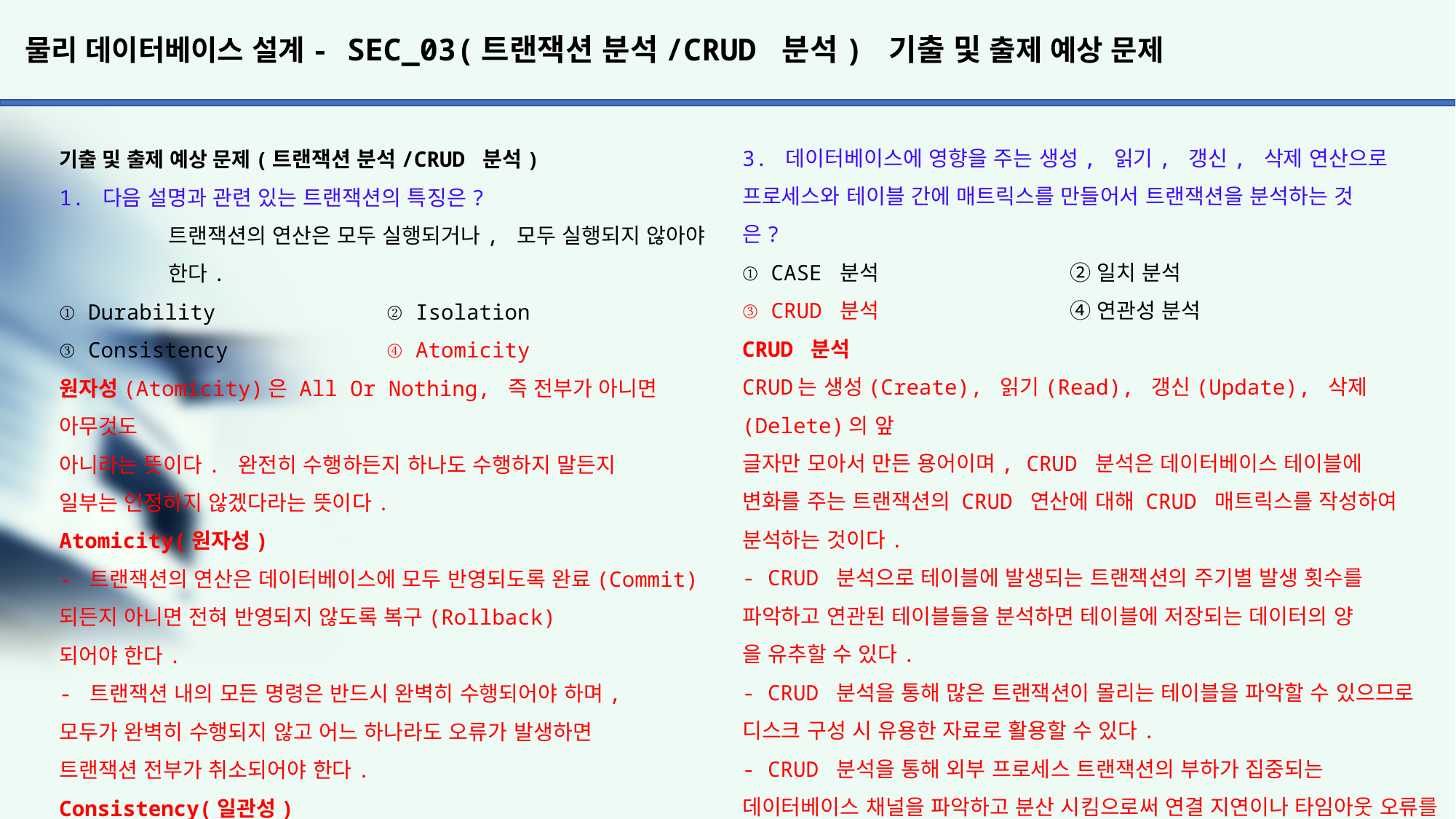

# 물리 데이터베이스 설계- SEC_03(트랜잭션 분석/CRUD 분석) 기출 및 출제 예상 문제
3. 데이터베이스에 영향을 주는 생성, 읽기, 갱신, 삭제 연산으로
프로세스와 테이블 간에 매트릭스를 만들어서 트랜잭션을 분석하는 것
은?
① CASE 분석		② 일치 분석
③ CRUD 분석		④ 연관성 분석
CRUD 분석
CRUD는 생성(Create), 읽기(Read), 갱신(Update), 삭제(Delete)의 앞
글자만 모아서 만든 용어이며, CRUD 분석은 데이터베이스 테이블에
변화를 주는 트랜잭션의 CRUD 연산에 대해 CRUD 매트릭스를 작성하여 분석하는 것이다.
- CRUD 분석으로 테이블에 발생되는 트랜잭션의 주기별 발생 횟수를 파악하고 연관된 테이블들을 분석하면 테이블에 저장되는 데이터의 양
을 유추할 수 있다.
- CRUD 분석을 통해 많은 트랜잭션이 몰리는 테이블을 파악할 수 있으므로 디스크 구성 시 유용한 자료로 활용할 수 있다.
- CRUD 분석을 통해 외부 프로세스 트랜잭션의 부하가 집중되는 데이터베이스 채널을 파악하고 분산 시킴으로써 연결 지연이나 타임아웃 오류를 방지할 수 있다.
4. 트랜잭션의 상태 중 트랜잭션의 마지막 연산이 실행된 직후의 상태 로, 모든 연산의 처리는 끝났지만 트랜잭션이 수행한 최종 결과를
데이터베이스에 반영하지 않은 상태는?
① Active			② Partially Committed
③ Committed		④ Aborted
트랙잭션의 상태
활동(Active) : 트랜잭션이 실행 중인 상태이다.
실패(Failed) : 트랜잭션 실행에 오류가 발생하여 중단된 상태이다.
철회(Aborted) : 트랜잭션이 비정상적으로 종료되어 Rollback연산을 수행한 상태이다.
부분 완료(Partially Committed) : 트랜잭션을 모두 성공적으로 실행한
후 Commit 연산이 실행되기 직전인 상태이다.
완료(Committed) : 트랜잭션을 모두 성공적으로 실행한 후 Commit 연산
을 실행한 후의 상태이다.
기출 및 출제 예상 문제(트랜잭션 분석/CRUD 분석)
1. 다음 설명과 관련 있는 트랜잭션의 특징은?
	트랜잭션의 연산은 모두 실행되거나, 모두 실행되지 않아야
	한다.
① Durability		② Isolation
③ Consistency		④ Atomicity
원자성(Atomicity)은 All Or Nothing, 즉 전부가 아니면 아무것도
아니라는 뜻이다. 완전히 수행하든지 하나도 수행하지 말든지
일부는 인정하지 않겠다라는 뜻이다.
Atomicity(원자성)
- 트랜잭션의 연산은 데이터베이스에 모두 반영되도록 완료(Commit)되든지 아니면 전혀 반영되지 않도록 복구(Rollback)
되어야 한다.
- 트랜잭션 내의 모든 명령은 반드시 완벽히 수행되어야 하며,
모두가 완벽히 수행되지 않고 어느 하나라도 오류가 발생하면
트랜잭션 전부가 취소되어야 한다.
Consistency(일관성)
- 트랜잭션이 그 실행을 성공적으로 완료하면 언제나 일관성 있는 데이터베이스 상태로 변환한다.
- 시스템이 가지고 있는 고정 요소는 트랜잭션 수행 전과 트랜잭션 수행 완료 후의 상태가 같아야 한다.
Isolation(독립성, 격리성, 순차성)
- 둘 이상의 트랜잭션이 동시에 병행 실행되는 경우 어느 하나의 트랜잭션 실행 중에 다른 트랜잭션의 연산에 끼어들 수 없다.
- 수행중인 트랜잭션은 완전히 완료될 때까지 다른 트랜잭션에서 수행 결과를 참조할 수 없다.
Durability(영속성, 지속성)
- 성공적으로 완료된 트랜잭션의 결과는 시스템이 고장나더라도 영구적으로 반영되어야 한다.
2. Commit과 Rollback 명령어에 의해 보장 받는 트랜잭션의 특성
은?
① 병행성		② 보안성
③ 원자성		④ 로그
데이터베이스에 모두 반영되도록 완료(Commit)되든지 아니면 전혀
반영되지 않도록 복구(Rollback)되어야 한다는 것은 원자성이다.